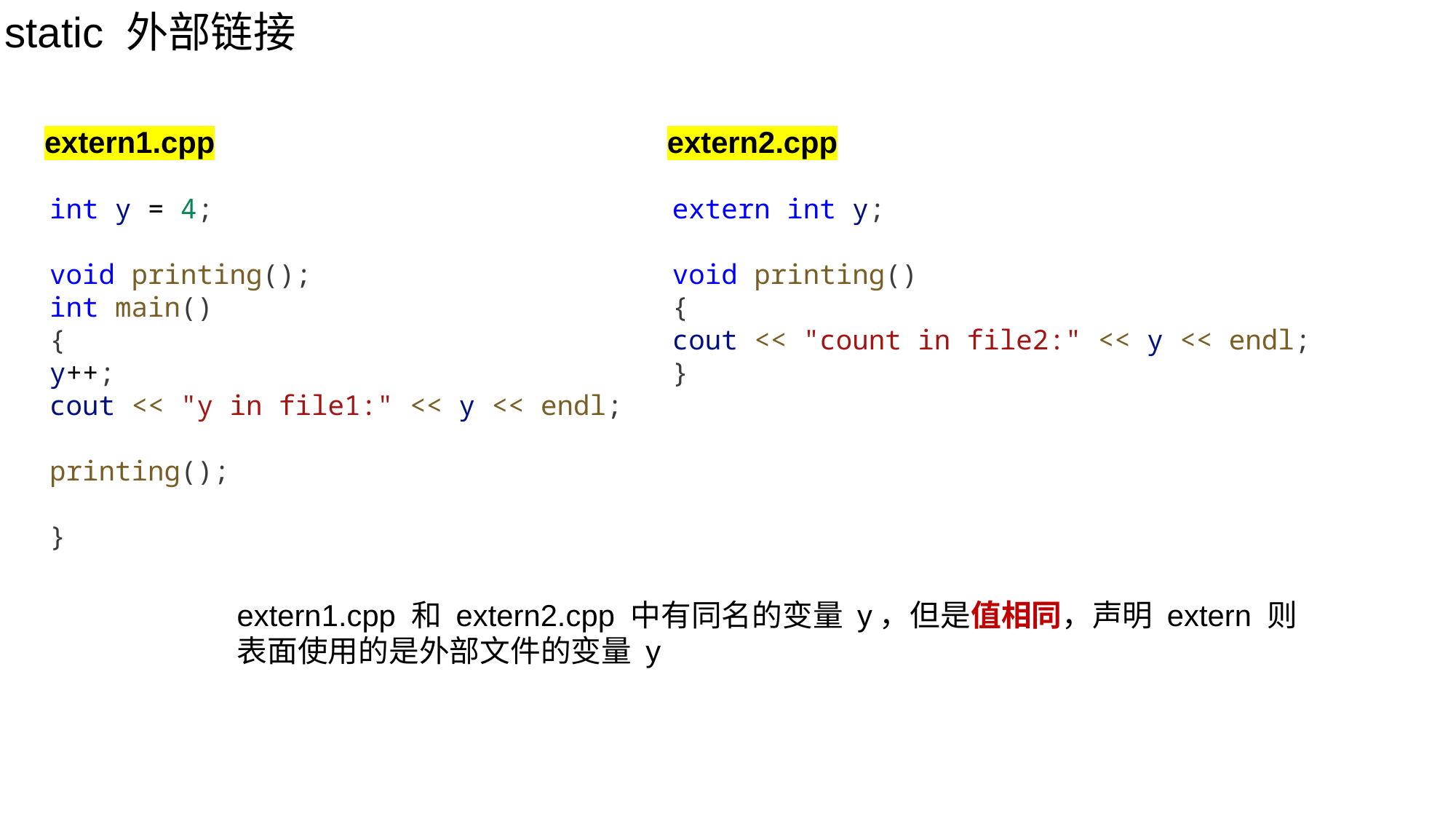

static 外部链接
extern1.cpp
extern2.cpp
int y = 4;
void printing();
int main()
{
y++;
cout << "y in file1:" << y << endl;
printing();
}
extern int y;
void printing()
{
cout << "count in file2:" << y << endl;
}

extern1.cpp 和 extern2.cpp 中有同名的变量 y，但是值相同，声明 extern 则表面使用的是外部文件的变量 y